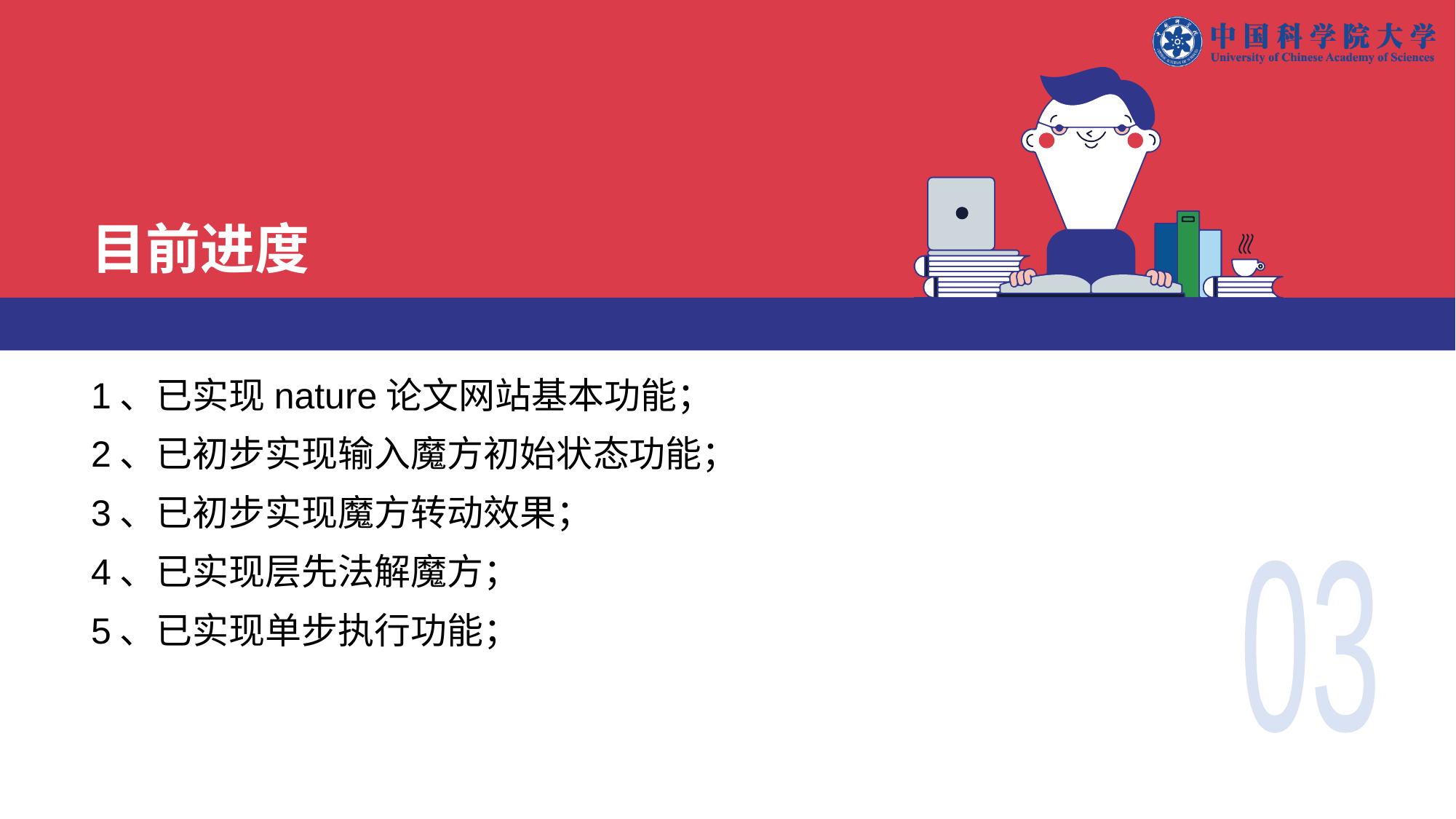

# 目前进度
1、已实现nature论文网站基本功能；
2、已初步实现输入魔方初始状态功能；
3、已初步实现魔方转动效果；
4、已实现层先法解魔方；
5、已实现单步执行功能；
03